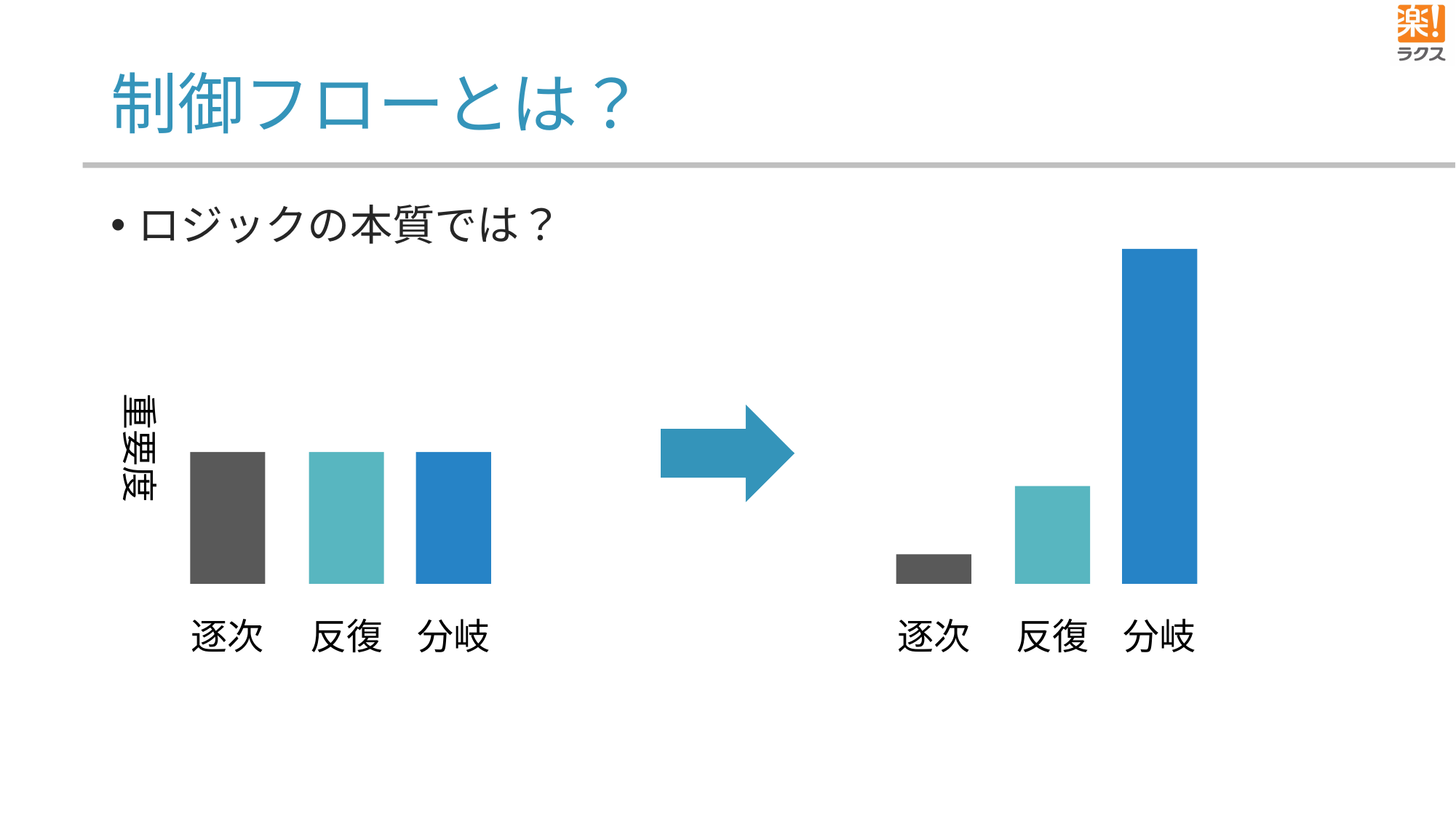

# 制御フローとは？
ロジックの本質では？

重要度

逐次
反復
分岐
逐次
反復
分岐